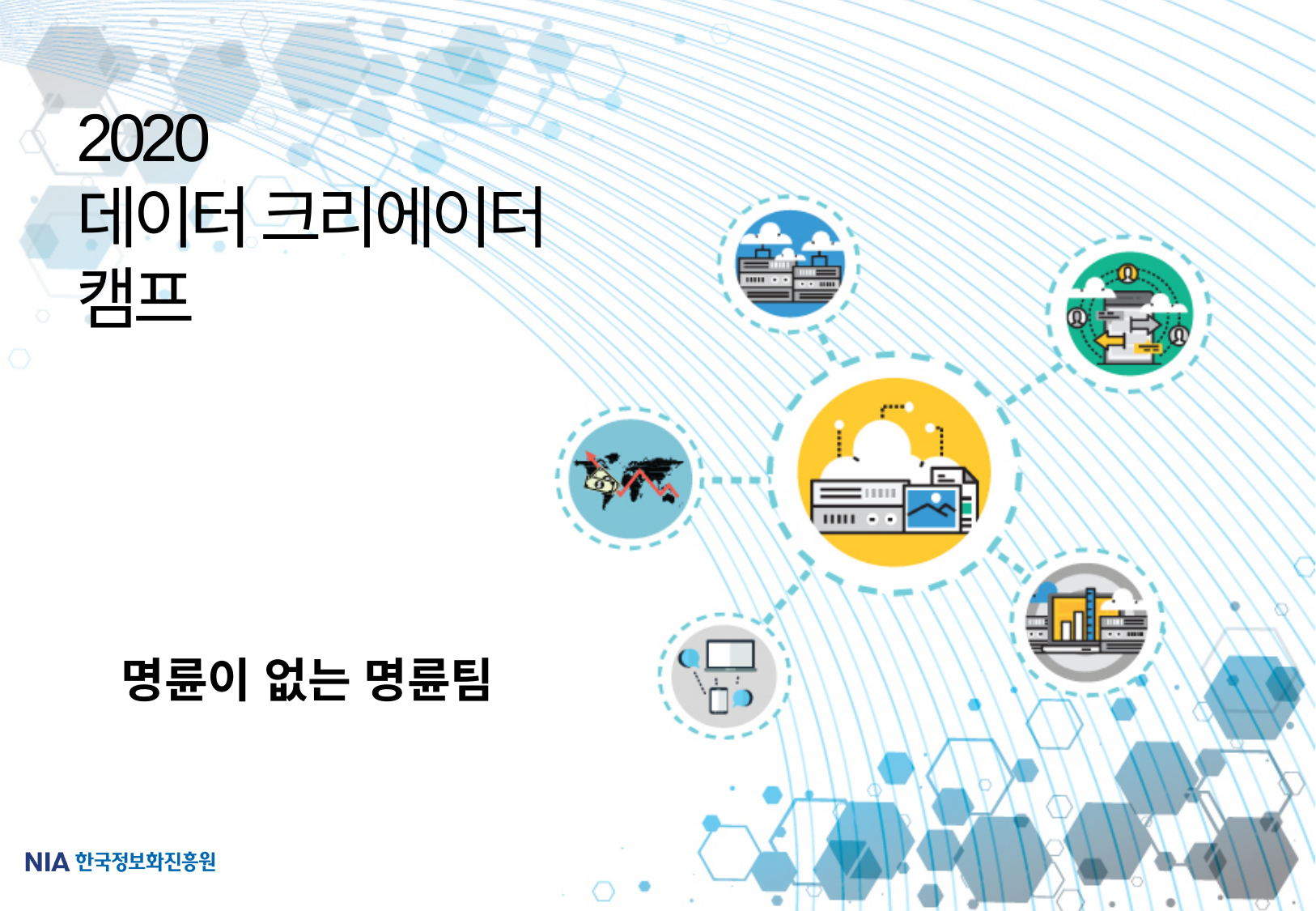

2020
데이터 크리에이터
캠프
명륜이 없는 명륜팀